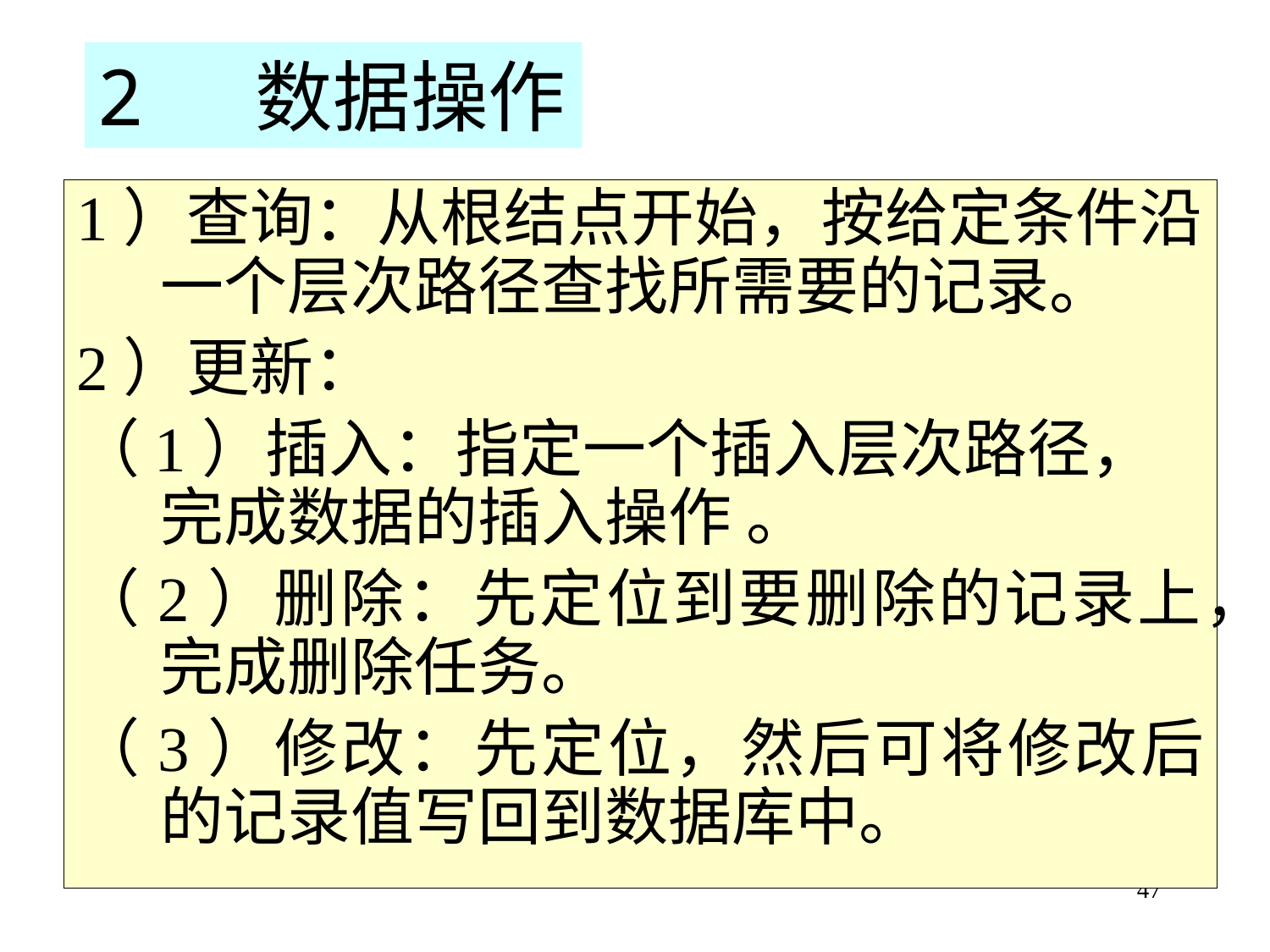

2  数据操作
1）查询：从根结点开始，按给定条件沿一个层次路径查找所需要的记录。
2）更新：
（1）插入：指定一个插入层次路径，完成数据的插入操作 。
（2）删除：先定位到要删除的记录上，完成删除任务。
（3）修改：先定位，然后可将修改后的记录值写回到数据库中。
47